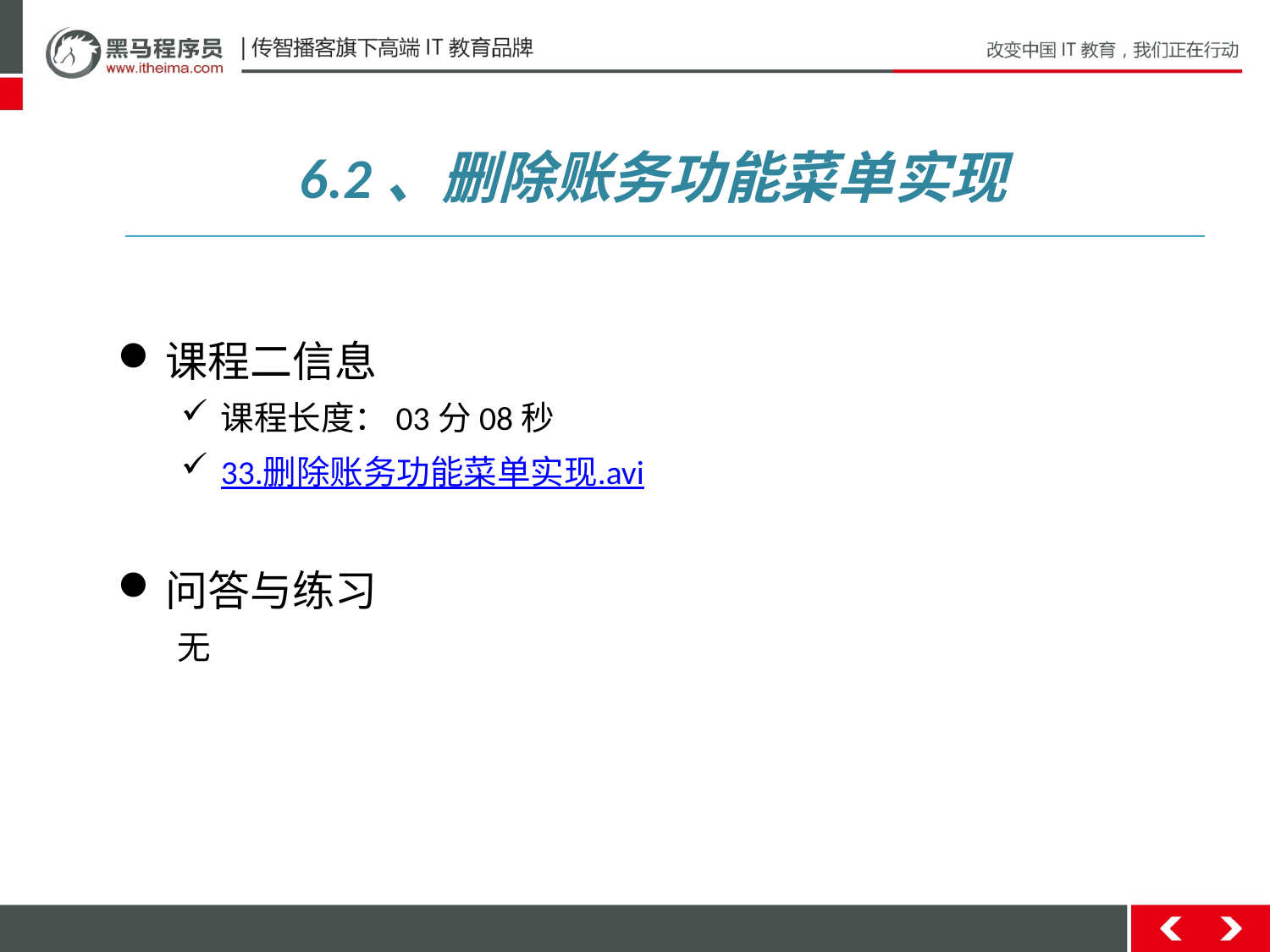

6.2、删除账务功能菜单实现

课程二信息
课程长度：03分08秒
33.删除账务功能菜单实现.avi

问答与练习
       无